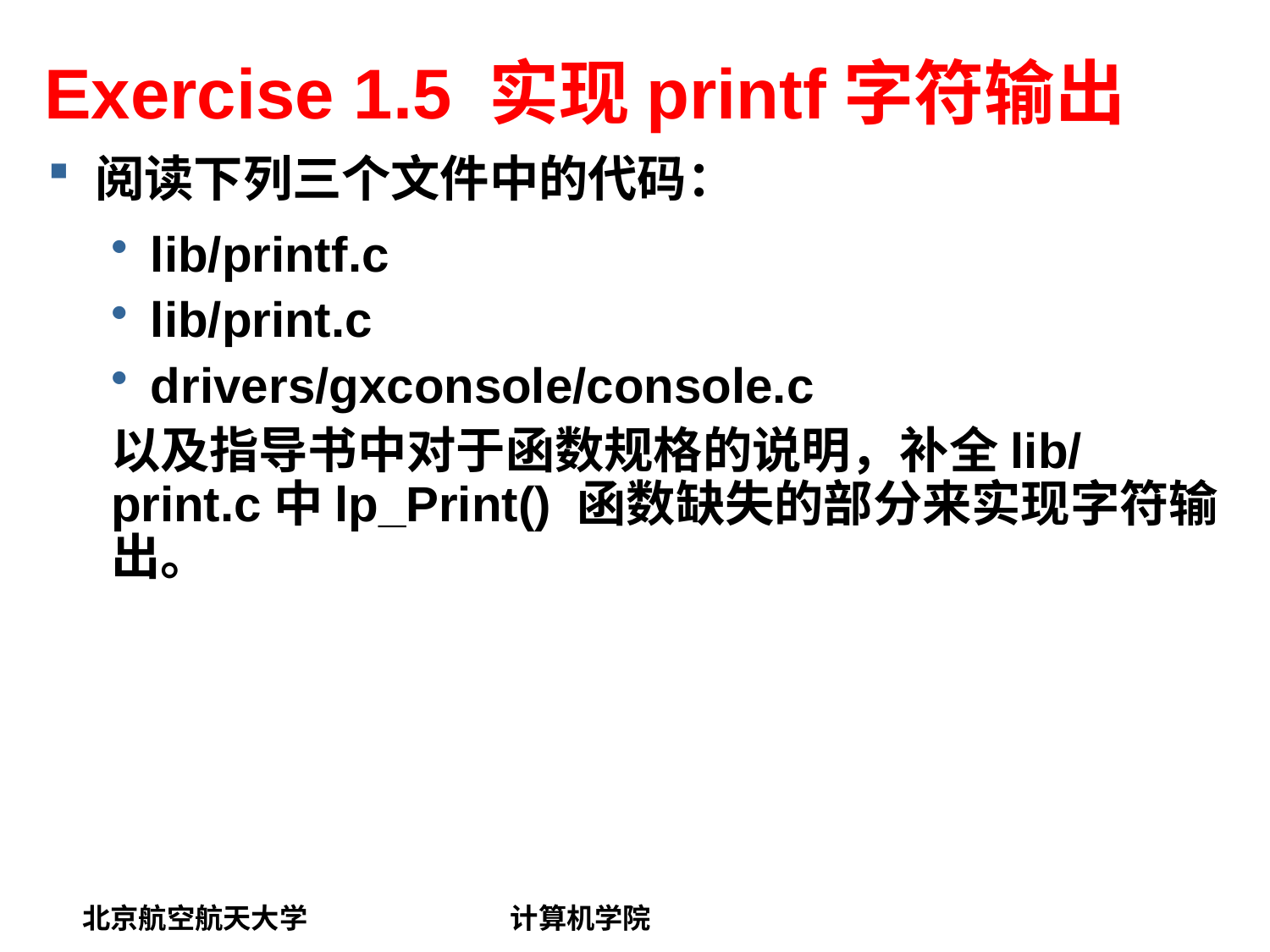

# Exercise 1.5 实现printf字符输出
阅读下列三个文件中的代码：
lib/printf.c
lib/print.c
drivers/gxconsole/console.c
以及指导书中对于函数规格的说明，补全lib/print.c中lp_Print() 函数缺失的部分来实现字符输出。